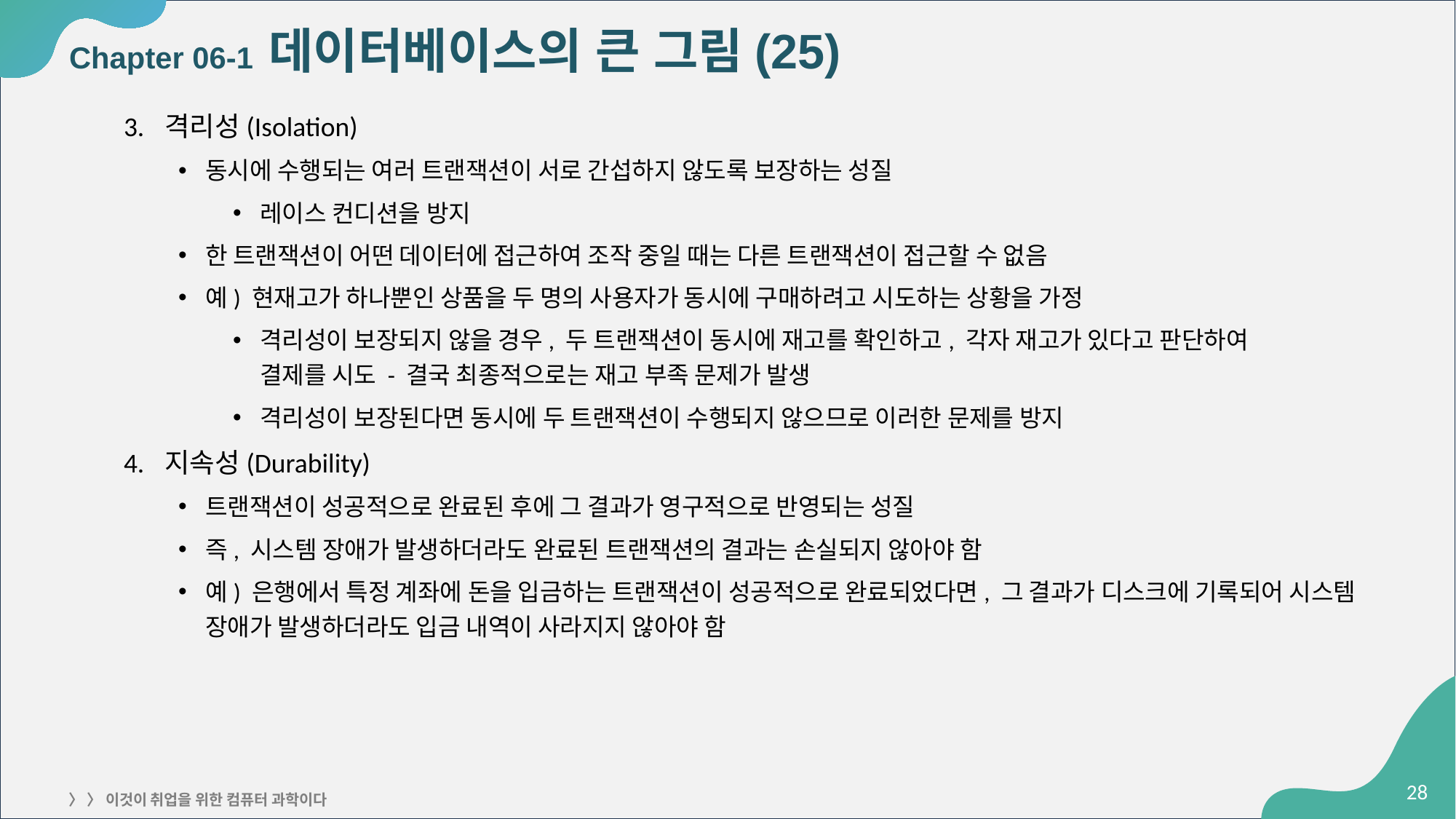

# Chapter 06-1 데이터베이스의 큰 그림(25)
격리성(Isolation)
동시에 수행되는 여러 트랜잭션이 서로 간섭하지 않도록 보장하는 성질
레이스 컨디션을 방지
한 트랜잭션이 어떤 데이터에 접근하여 조작 중일 때는 다른 트랜잭션이 접근할 수 없음
예) 현재고가 하나뿐인 상품을 두 명의 사용자가 동시에 구매하려고 시도하는 상황을 가정
격리성이 보장되지 않을 경우, 두 트랜잭션이 동시에 재고를 확인하고, 각자 재고가 있다고 판단하여
결제를 시도 - 결국 최종적으로는 재고 부족 문제가 발생
격리성이 보장된다면 동시에 두 트랜잭션이 수행되지 않으므로 이러한 문제를 방지
지속성(Durability)
트랜잭션이 성공적으로 완료된 후에 그 결과가 영구적으로 반영되는 성질
즉, 시스템 장애가 발생하더라도 완료된 트랜잭션의 결과는 손실되지 않아야 함
예) 은행에서 특정 계좌에 돈을 입금하는 트랜잭션이 성공적으로 완료되었다면, 그 결과가 디스크에 기록되어 시스템 장애가 발생하더라도 입금 내역이 사라지지 않아야 함
28
〉 〉 이것이 취업을 위한 컴퓨터 과학이다